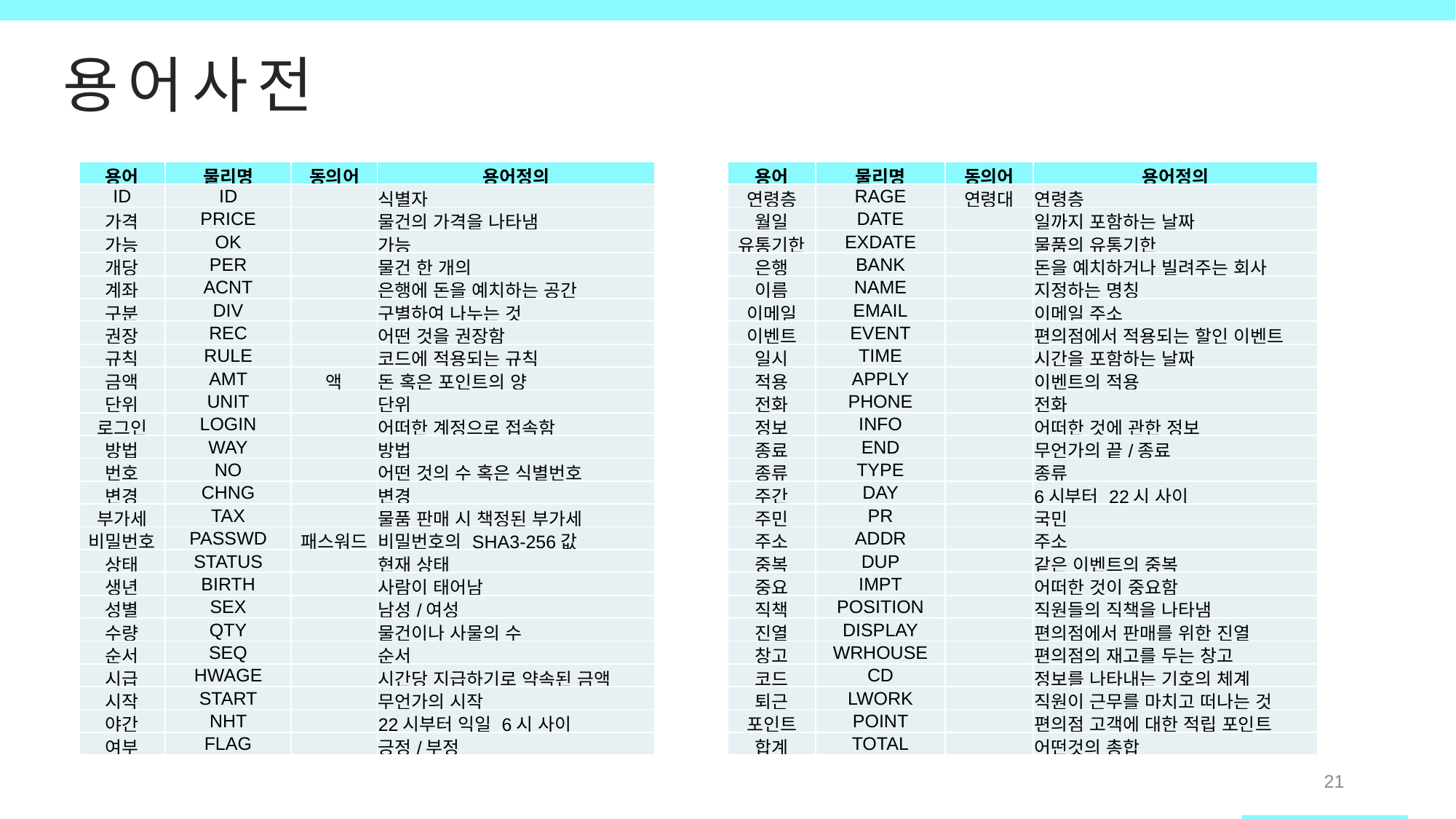

용어사전
| 용어 | 물리명 | 동의어 | 용어정의 |
| --- | --- | --- | --- |
| ID | ID |  | 식별자 |
| 가격 | PRICE |  | 물건의 가격을 나타냄 |
| 가능 | OK |  | 가능 |
| 개당 | PER |  | 물건 한 개의 |
| 계좌 | ACNT |  | 은행에 돈을 예치하는 공간 |
| 구분 | DIV |  | 구별하여 나누는 것 |
| 권장 | REC |  | 어떤 것을 권장함 |
| 규칙 | RULE |  | 코드에 적용되는 규칙 |
| 금액 | AMT | 액 | 돈 혹은 포인트의 양 |
| 단위 | UNIT |  | 단위 |
| 로그인 | LOGIN |  | 어떠한 계정으로 접속함 |
| 방법 | WAY |  | 방법 |
| 번호 | NO |  | 어떤 것의 수 혹은 식별번호 |
| 변경 | CHNG |  | 변경 |
| 부가세 | TAX |  | 물품 판매 시 책정된 부가세 |
| 비밀번호 | PASSWD | 패스워드 | 비밀번호의 SHA3-256값 |
| 상태 | STATUS |  | 현재 상태 |
| 생년 | BIRTH |  | 사람이 태어남 |
| 성별 | SEX |  | 남성/여성 |
| 수량 | QTY |  | 물건이나 사물의 수 |
| 순서 | SEQ |  | 순서 |
| 시급 | HWAGE |  | 시간당 지급하기로 약속된 금액 |
| 시작 | START |  | 무언가의 시작 |
| 야간 | NHT |  | 22시부터 익일 6시 사이 |
| 여부 | FLAG |  | 긍정/부정 |
| 용어 | 물리명 | 동의어 | 용어정의 |
| --- | --- | --- | --- |
| 연령층 | RAGE | 연령대 | 연령층 |
| 월일 | DATE |  | 일까지 포함하는 날짜 |
| 유통기한 | EXDATE |  | 물품의 유통기한 |
| 은행 | BANK |  | 돈을 예치하거나 빌려주는 회사 |
| 이름 | NAME |  | 지정하는 명칭 |
| 이메일 | EMAIL |  | 이메일 주소 |
| 이벤트 | EVENT |  | 편의점에서 적용되는 할인 이벤트 |
| 일시 | TIME |  | 시간을 포함하는 날짜 |
| 적용 | APPLY |  | 이벤트의 적용 |
| 전화 | PHONE |  | 전화 |
| 정보 | INFO |  | 어떠한 것에 관한 정보 |
| 종료 | END |  | 무언가의 끝/종료 |
| 종류 | TYPE |  | 종류 |
| 주간 | DAY |  | 6시부터 22시 사이 |
| 주민 | PR |  | 국민 |
| 주소 | ADDR |  | 주소 |
| 중복 | DUP |  | 같은 이벤트의 중복 |
| 중요 | IMPT |  | 어떠한 것이 중요함 |
| 직책 | POSITION |  | 직원들의 직책을 나타냄 |
| 진열 | DISPLAY |  | 편의점에서 판매를 위한 진열 |
| 창고 | WRHOUSE |  | 편의점의 재고를 두는 창고 |
| 코드 | CD |  | 정보를 나타내는 기호의 체계 |
| 퇴근 | LWORK |  | 직원이 근무를 마치고 떠나는 것 |
| 포인트 | POINT |  | 편의점 고객에 대한 적립 포인트 |
| 합계 | TOTAL |  | 어떤것의 총합 |
21